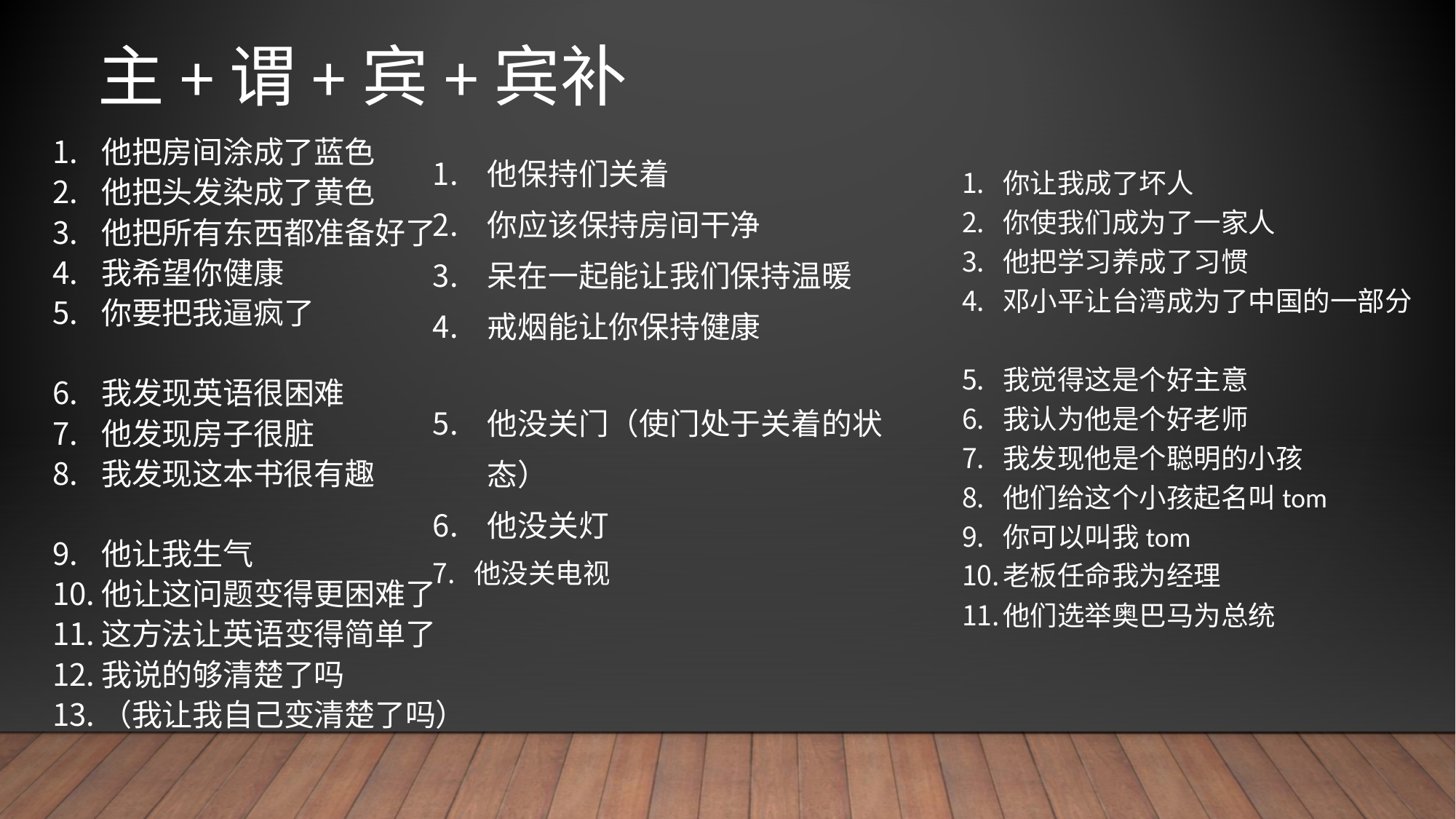

# 主+谓+宾+宾补
他把房间涂成了蓝色
他把头发染成了黄色
他把所有东西都准备好了
我希望你健康
你要把我逼疯了

我发现英语很困难
他发现房子很脏
我发现这本书很有趣

他让我生气
他让这问题变得更困难了
这方法让英语变得简单了
我说的够清楚了吗
（我让我自己变清楚了吗）
他保持们关着
你应该保持房间干净
呆在一起能让我们保持温暖
戒烟能让你保持健康

他没关门（使门处于关着的状态）
他没关灯
他没关电视
你让我成了坏人
你使我们成为了一家人
他把学习养成了习惯
邓小平让台湾成为了中国的一部分

我觉得这是个好主意
我认为他是个好老师
我发现他是个聪明的小孩
他们给这个小孩起名叫tom
你可以叫我tom
老板任命我为经理
他们选举奥巴马为总统